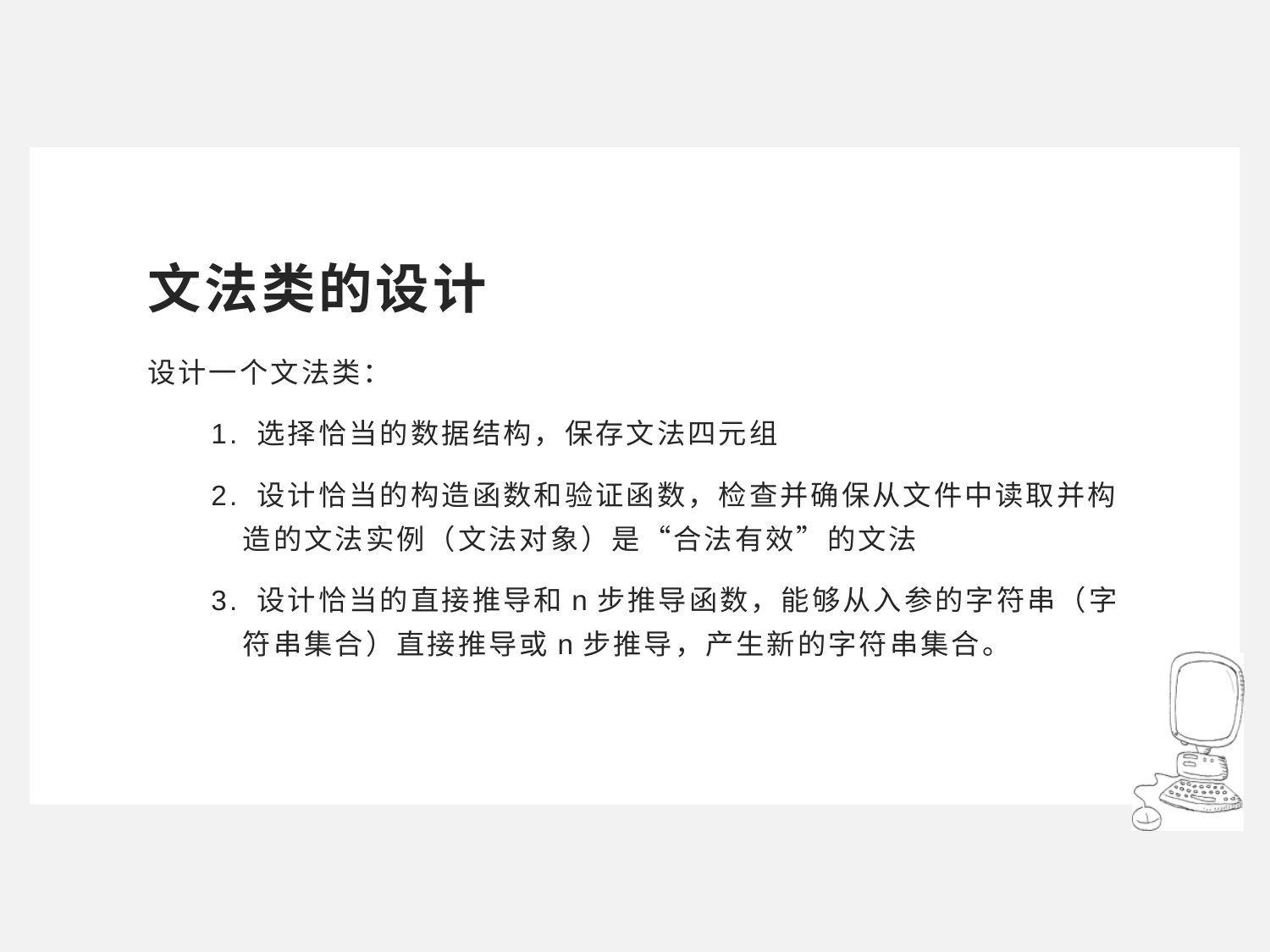

# 文法类的设计
设计一个文法类：
1. 选择恰当的数据结构，保存文法四元组
2. 设计恰当的构造函数和验证函数，检查并确保从文件中读取并构造的文法实例（文法对象）是“合法有效”的文法
3. 设计恰当的直接推导和n步推导函数，能够从入参的字符串（字符串集合）直接推导或n步推导，产生新的字符串集合。